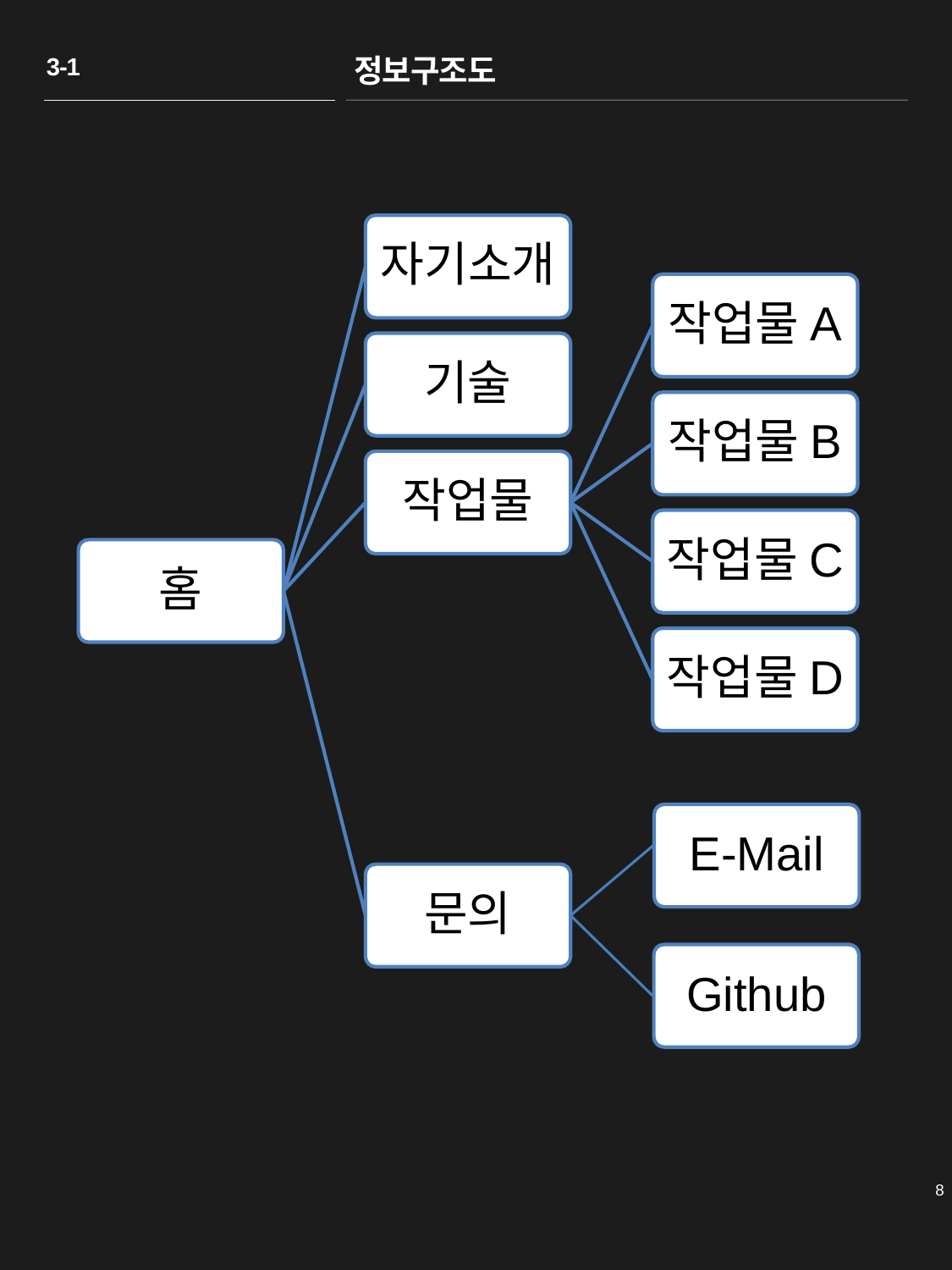

3-1
정보구조도
자기소개
작업물A
기술
작업물B

작업물

작업물C

홈

작업물D

E-Mail
문의
Github
8